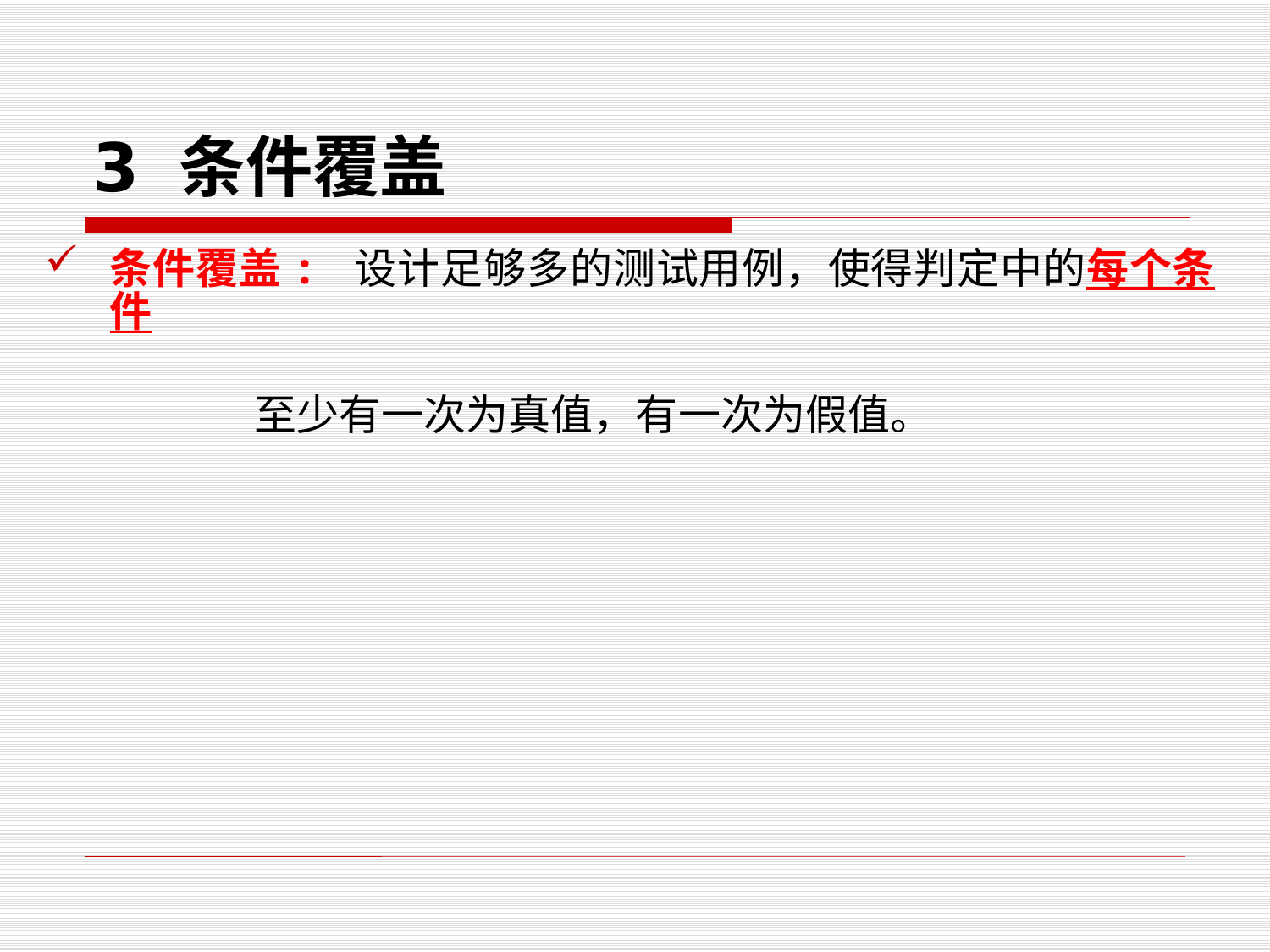

# 3 条件覆盖
条件覆盖: 设计足够多的测试用例，使得判定中的每个条件

                     至少有一次为真值，有一次为假值。